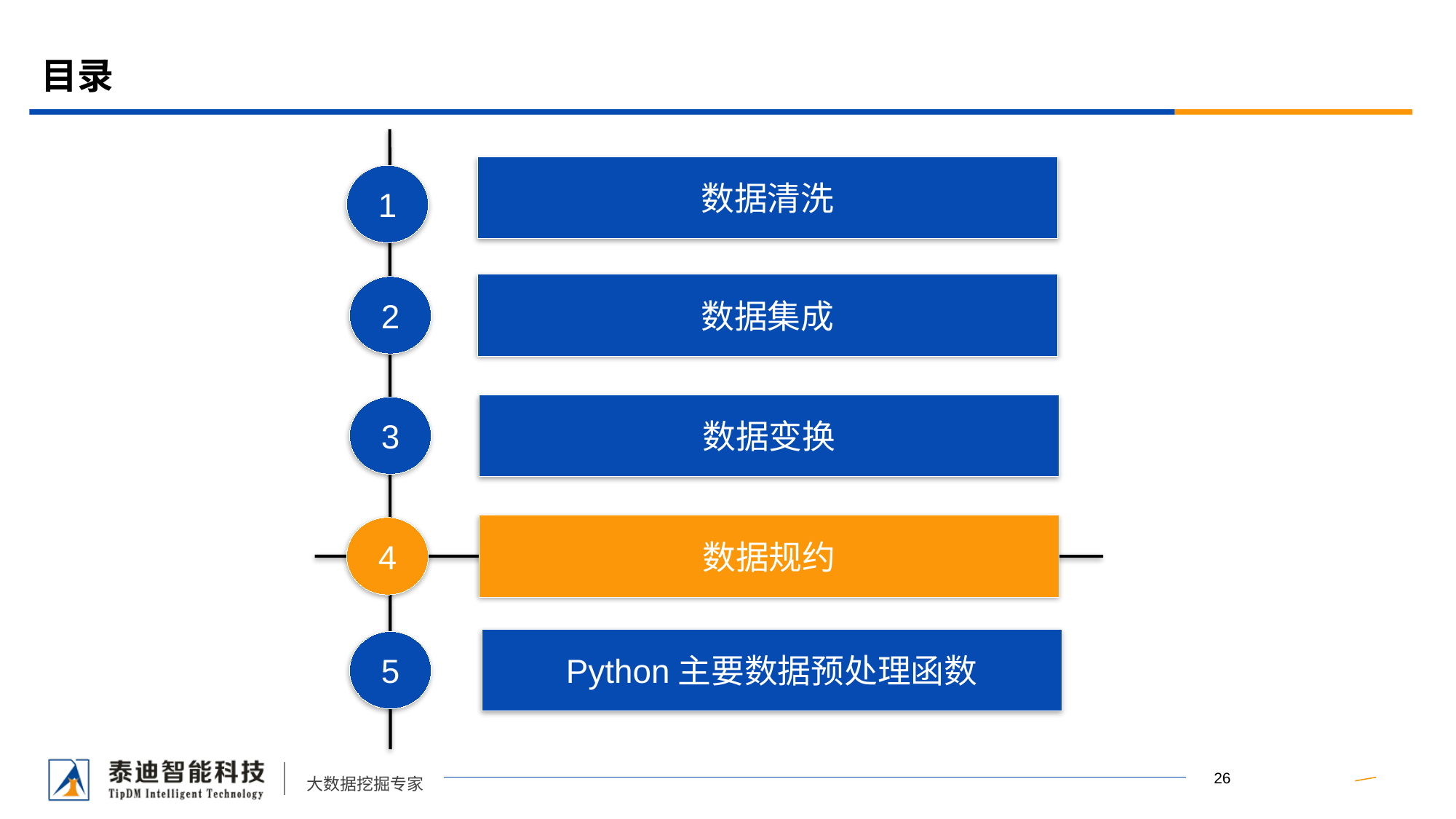

# 目录
数据清洗
1
数据集成
2
数据变换
3
数据规约
4

Python主要数据预处理函数
5